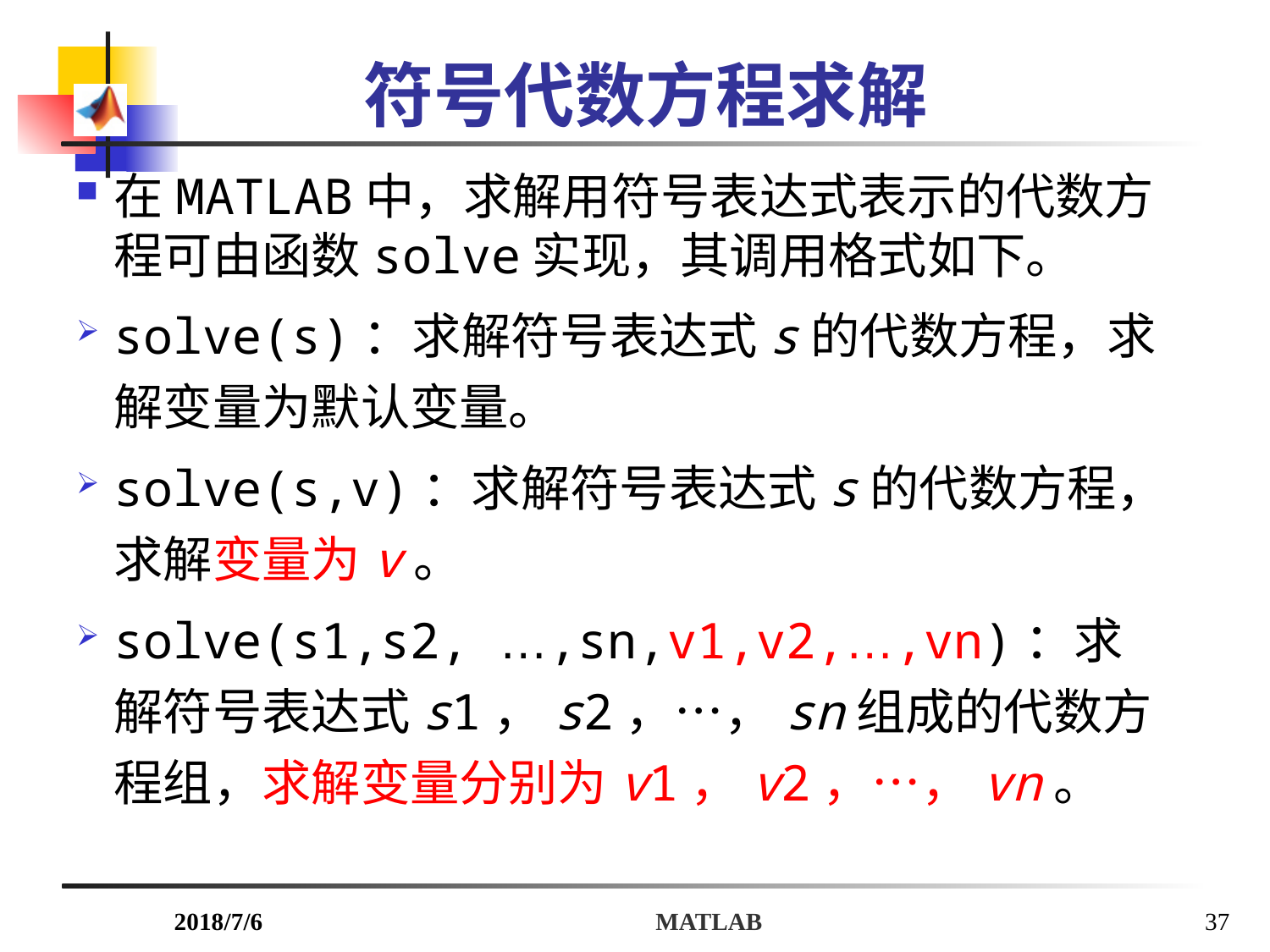

符号代数方程求解
在MATLAB中，求解用符号表达式表示的代数方程可由函数solve实现，其调用格式如下。
solve(s)：求解符号表达式s的代数方程，求解变量为默认变量。
solve(s,v)：求解符号表达式s的代数方程，求解变量为v。
solve(s1,s2, …,sn,v1,v2,…,vn)：求解符号表达式s1，s2，…，sn组成的代数方程组，求解变量分别为v1，v2，…，vn。
2018/7/6
MATLAB
37